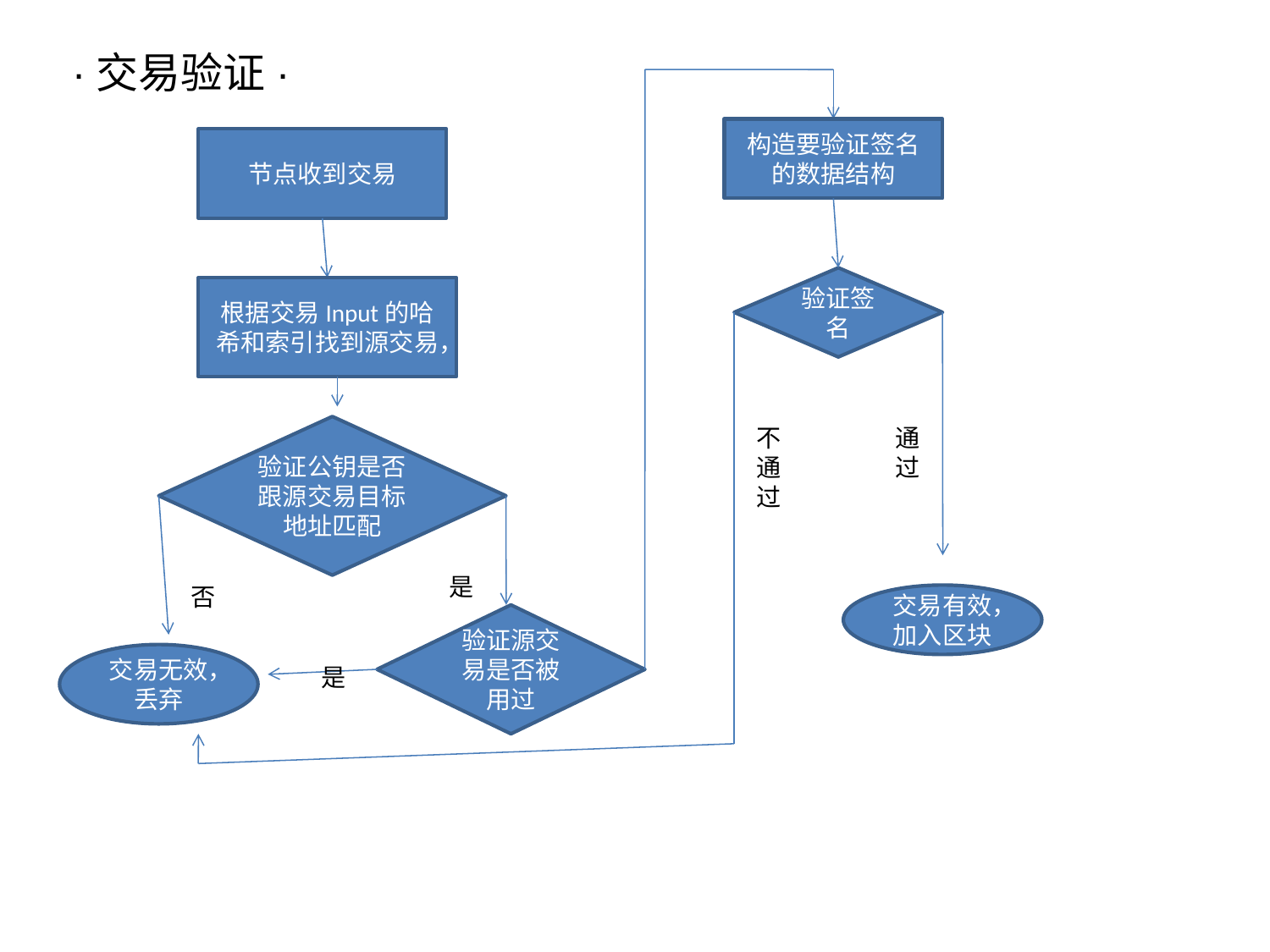

·交易验证·
构造要验证签名的数据结构
节点收到交易
验证签名
根据交易Input的哈希和索引找到源交易，
验证公钥是否跟源交易目标地址匹配
不通过
通过
是
否
交易有效，加入区块
验证源交易是否被用过
交易无效，丢弃
是